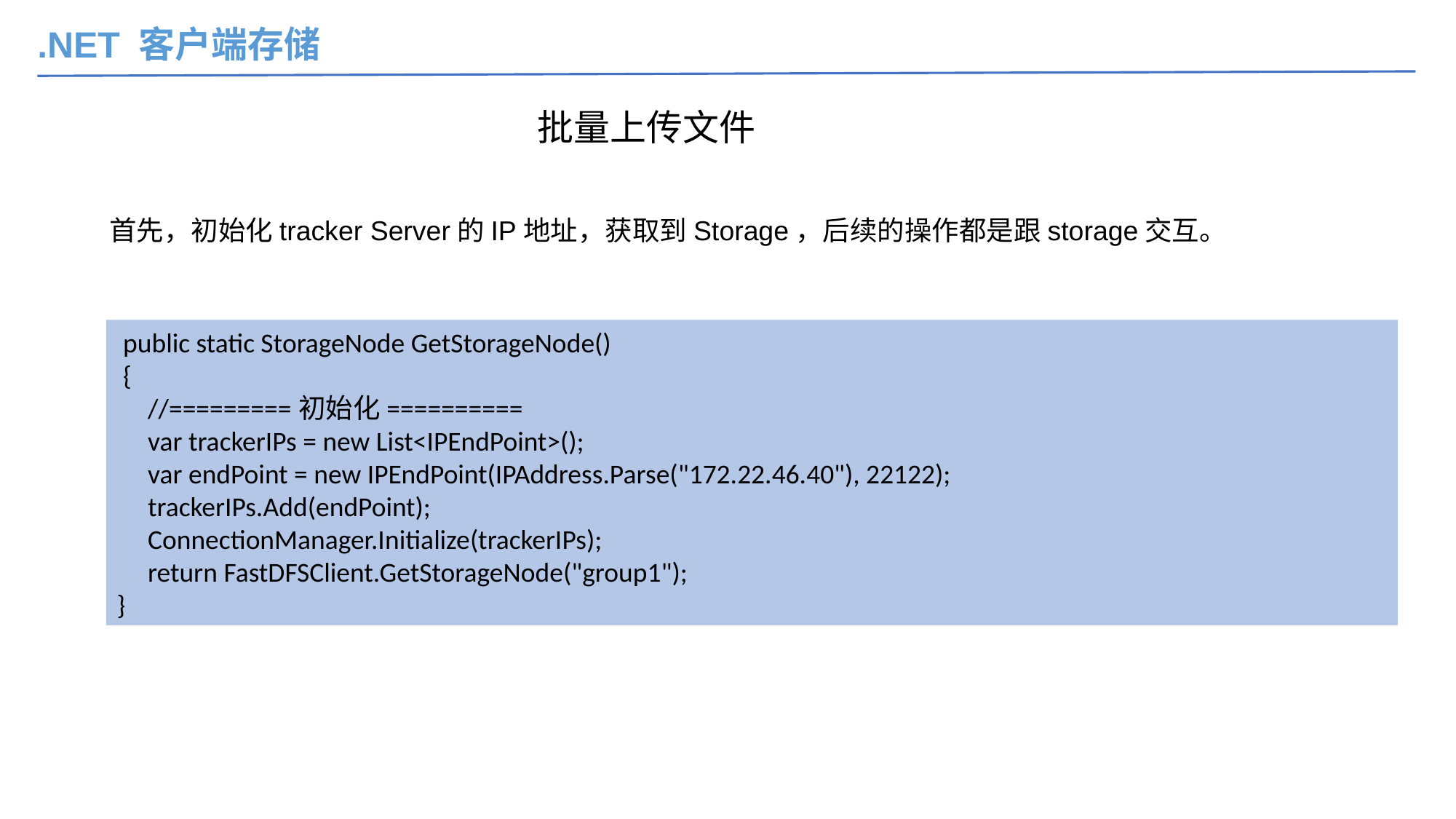

.NET 客户端存储
批量上传文件
首先，初始化tracker Server的IP地址，获取到Storage，后续的操作都是跟storage交互。
 public static StorageNode GetStorageNode()
 {
     //=========初始化==========
     var trackerIPs = new List<IPEndPoint>();
     var endPoint = new IPEndPoint(IPAddress.Parse("172.22.46.40"), 22122);
     trackerIPs.Add(endPoint);
     ConnectionManager.Initialize(trackerIPs);
     return FastDFSClient.GetStorageNode("group1");
}